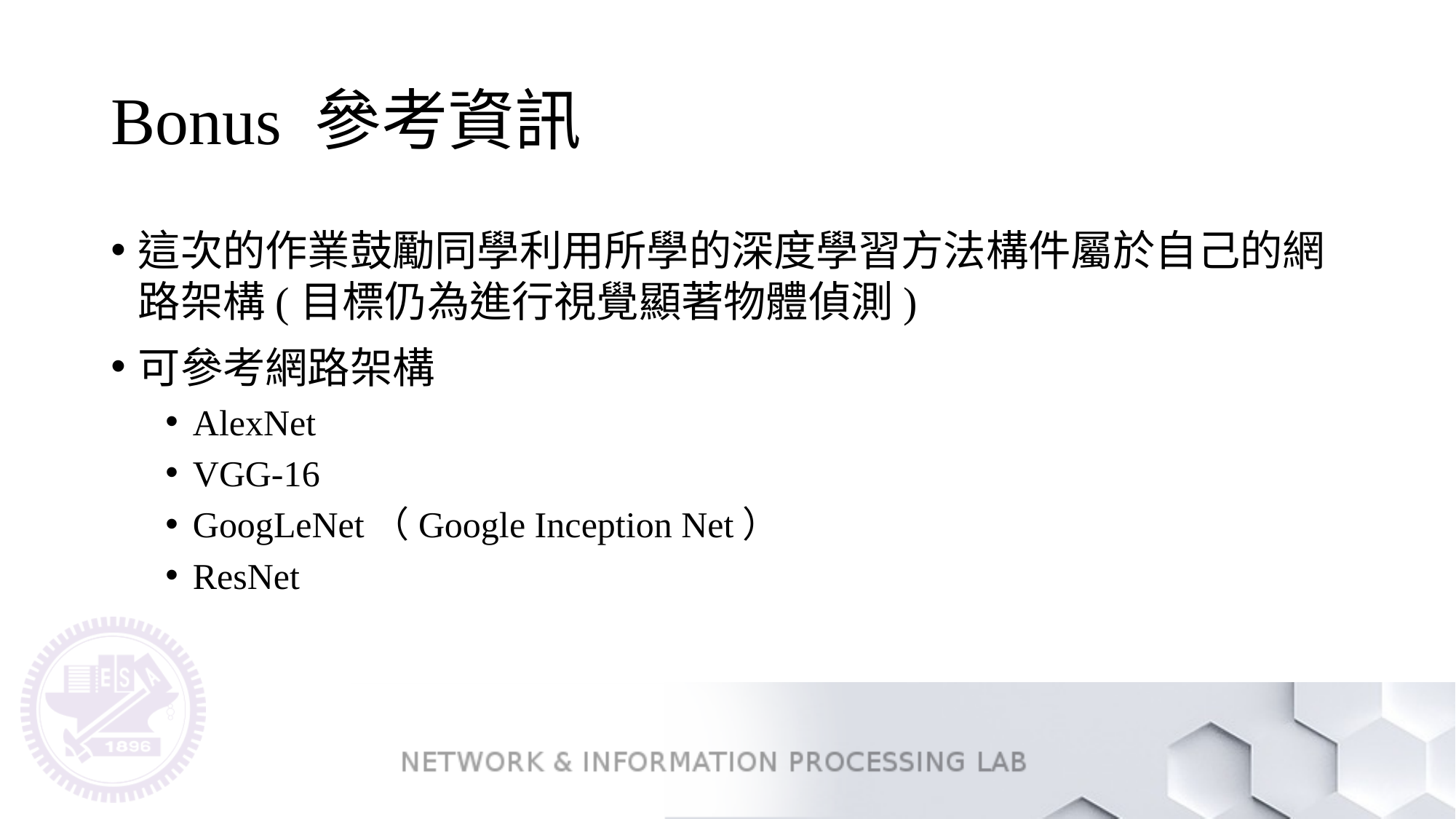

# Bonus 參考資訊
這次的作業鼓勵同學利用所學的深度學習方法構件屬於自己的網路架構(目標仍為進行視覺顯著物體偵測)
可參考網路架構
AlexNet
VGG-16
GoogLeNet（Google Inception Net）
ResNet